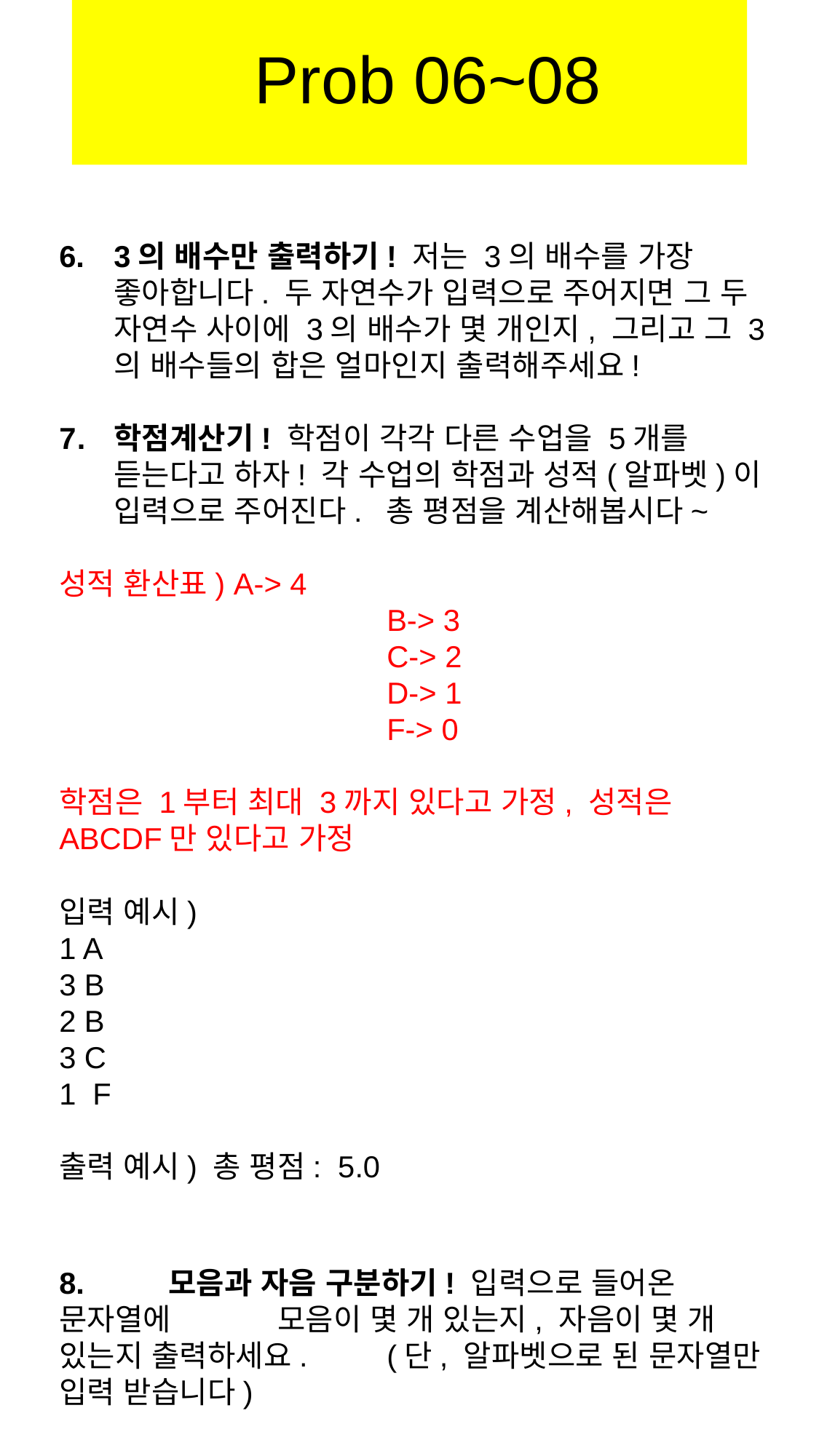

Prob 06~08
3의 배수만 출력하기! 저는 3의 배수를 가장 좋아합니다. 두 자연수가 입력으로 주어지면 그 두 자연수 사이에 3의 배수가 몇 개인지, 그리고 그 3의 배수들의 합은 얼마인지 출력해주세요!

학점계산기! 학점이 각각 다른 수업을 5개를 듣는다고 하자! 각 수업의 학점과 성적(알파벳)이 입력으로 주어진다.  총 평점을 계산해봅시다~

성적 환산표) A-> 4
			B-> 3
			C-> 2
			D-> 1
			F-> 0

학점은 1부터 최대 3까지 있다고 가정, 성적은 ABCDF만 있다고 가정

입력 예시)
1 A
3 B
2 B
3 C
1  F

출력 예시) 총 평점:  5.0

8.	모음과 자음 구분하기! 입력으로 들어온 문자열에 	모음이 몇 개 있는지, 자음이 몇 개 있는지 출력하세요.  	(단, 알파벳으로 된 문자열만 입력 받습니다)